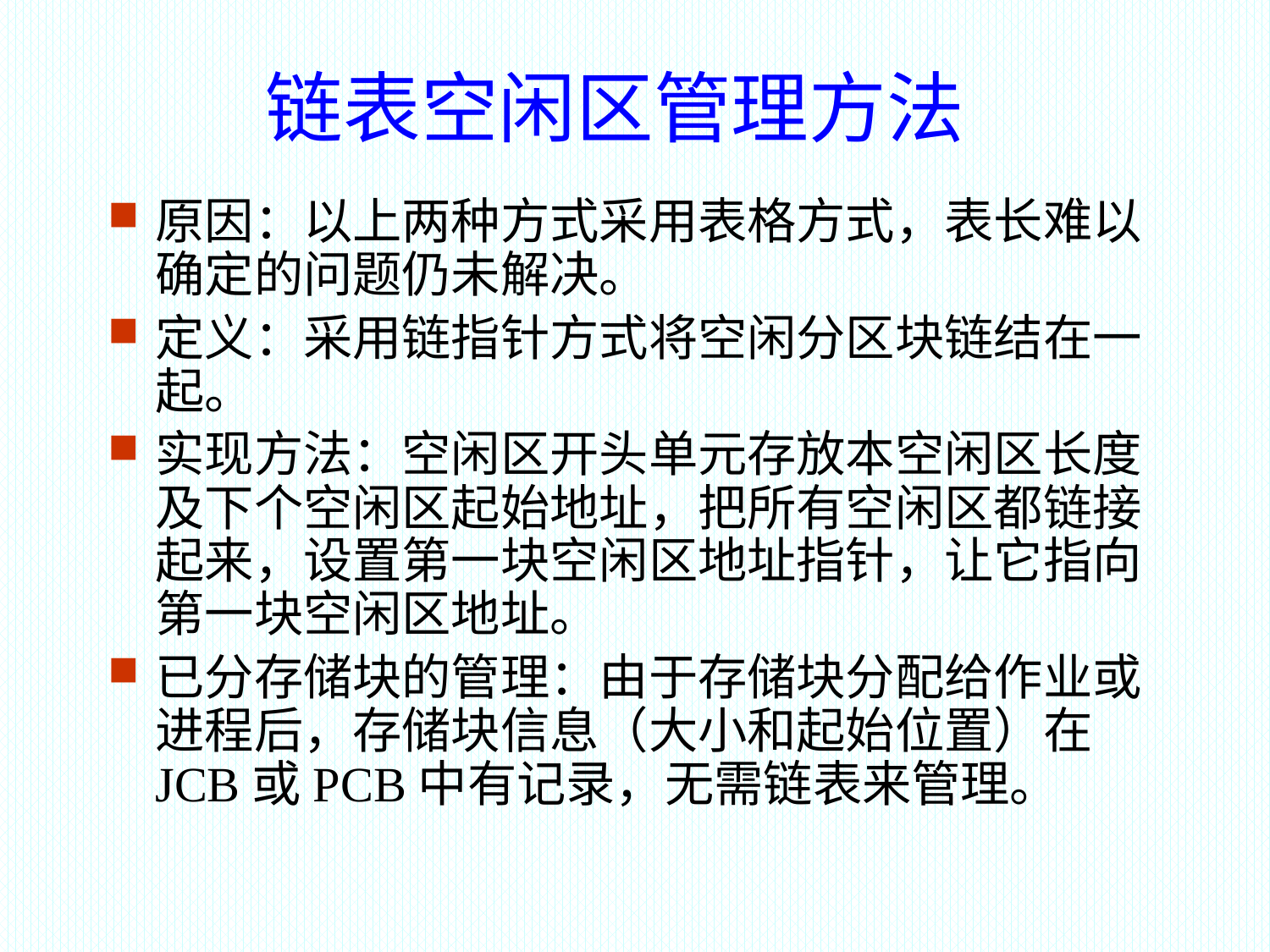

链表空闲区管理方法
原因：以上两种方式采用表格方式，表长难以确定的问题仍未解决。
定义：采用链指针方式将空闲分区块链结在一起。
实现方法：空闲区开头单元存放本空闲区长度及下个空闲区起始地址，把所有空闲区都链接起来，设置第一块空闲区地址指针，让它指向第一块空闲区地址。
已分存储块的管理：由于存储块分配给作业或进程后，存储块信息（大小和起始位置）在JCB或PCB中有记录，无需链表来管理。